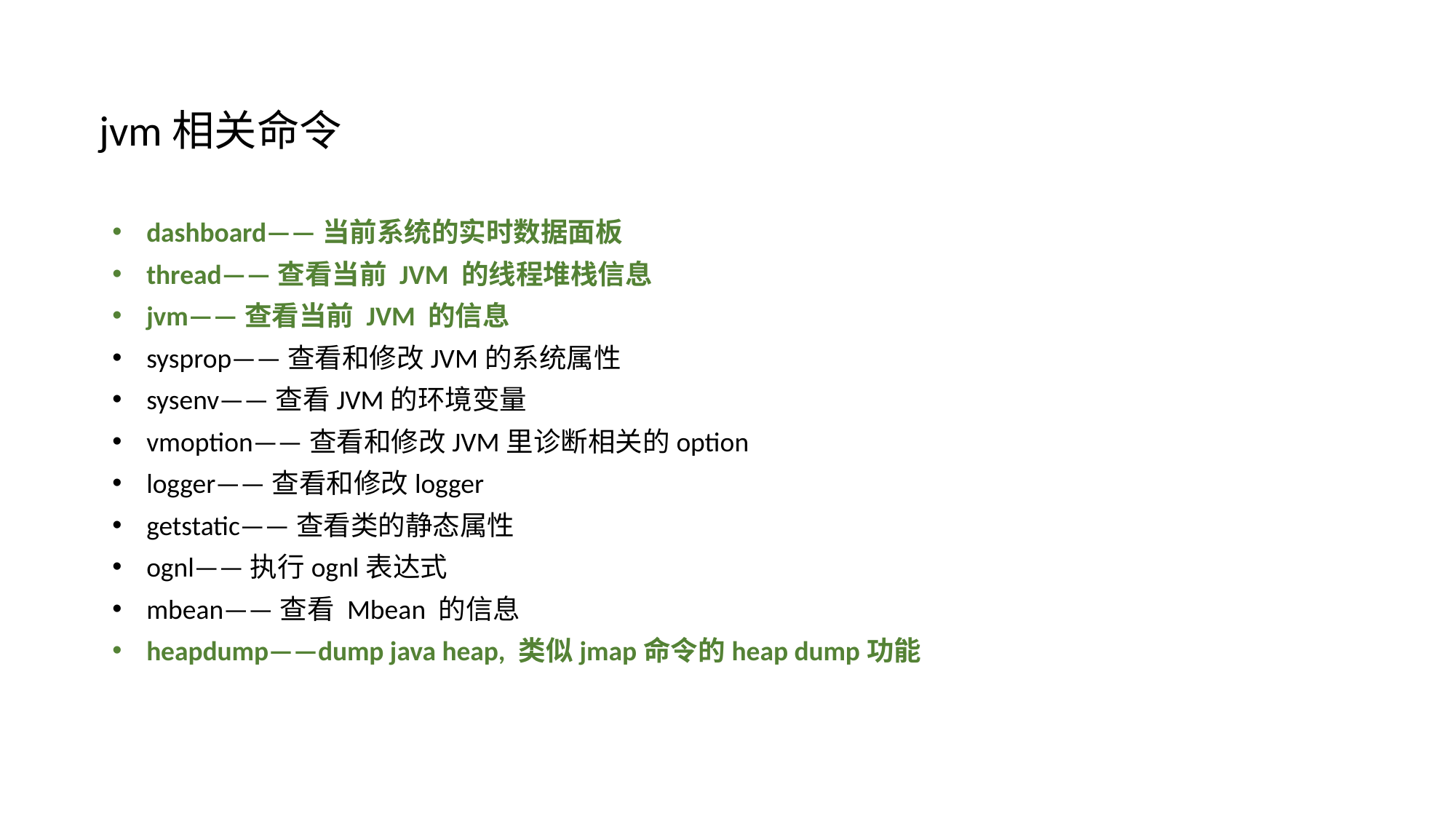

jvm相关命令

dashboard——当前系统的实时数据面板
thread——查看当前 JVM 的线程堆栈信息
jvm——查看当前 JVM 的信息
sysprop——查看和修改JVM的系统属性
sysenv——查看JVM的环境变量
vmoption——查看和修改JVM里诊断相关的option
logger——查看和修改logger
getstatic——查看类的静态属性
ognl——执行ognl表达式
mbean——查看 Mbean 的信息
heapdump——dump java heap, 类似jmap命令的heap dump功能